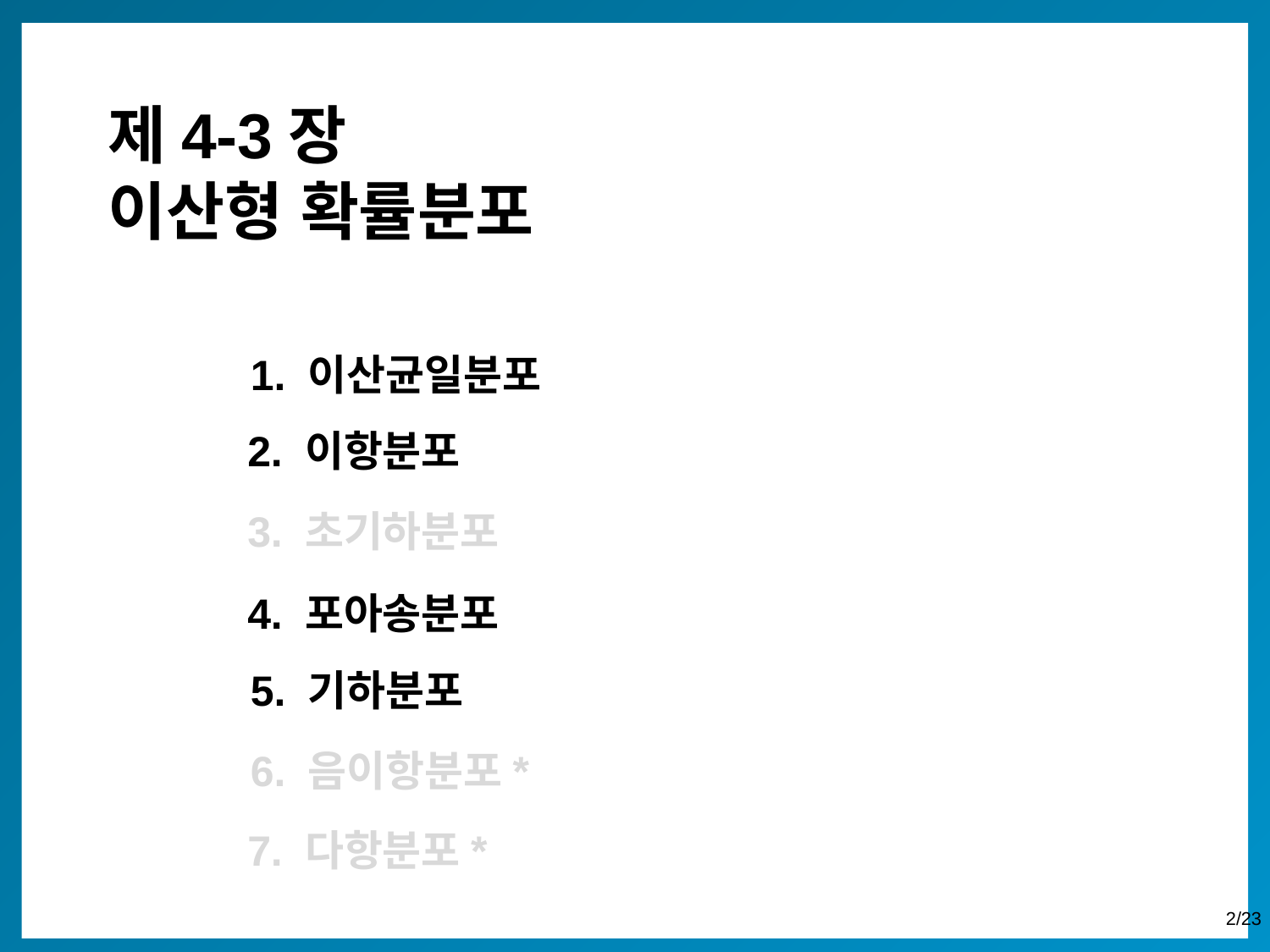

제4-3장
이산형 확률분포
1. 이산균일분포
2. 이항분포
3. 초기하분포
4. 포아송분포
5. 기하분포
6. 음이항분포*
7. 다항분포*